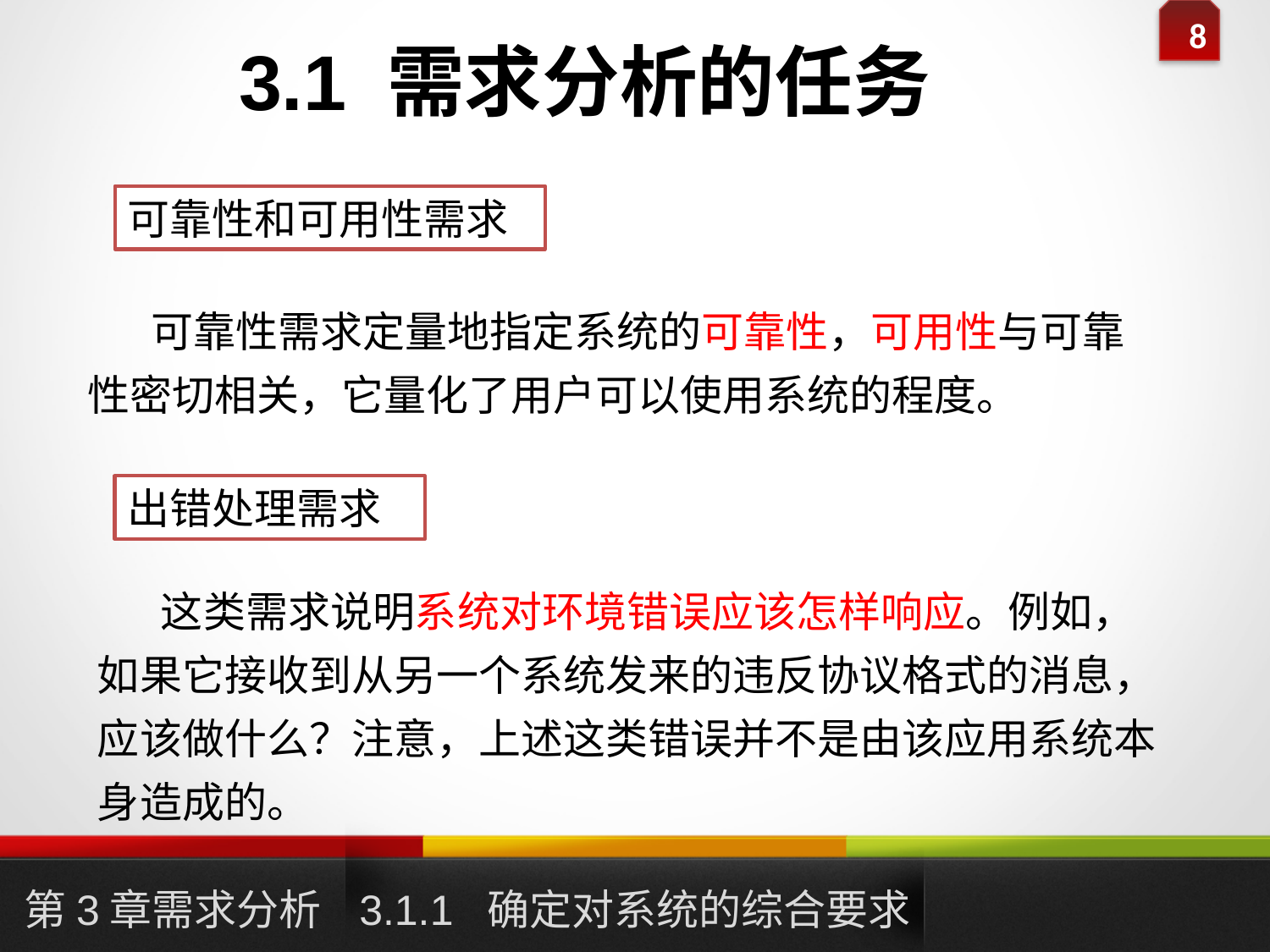

# 3.1 需求分析的任务
可靠性和可用性需求
可靠性需求定量地指定系统的可靠性，可用性与可靠性密切相关，它量化了用户可以使用系统的程度。
出错处理需求
这类需求说明系统对环境错误应该怎样响应。例如，如果它接收到从另一个系统发来的违反协议格式的消息，应该做什么？注意，上述这类错误并不是由该应用系统本身造成的。
第3章需求分析
3.1.1  确定对系统的综合要求